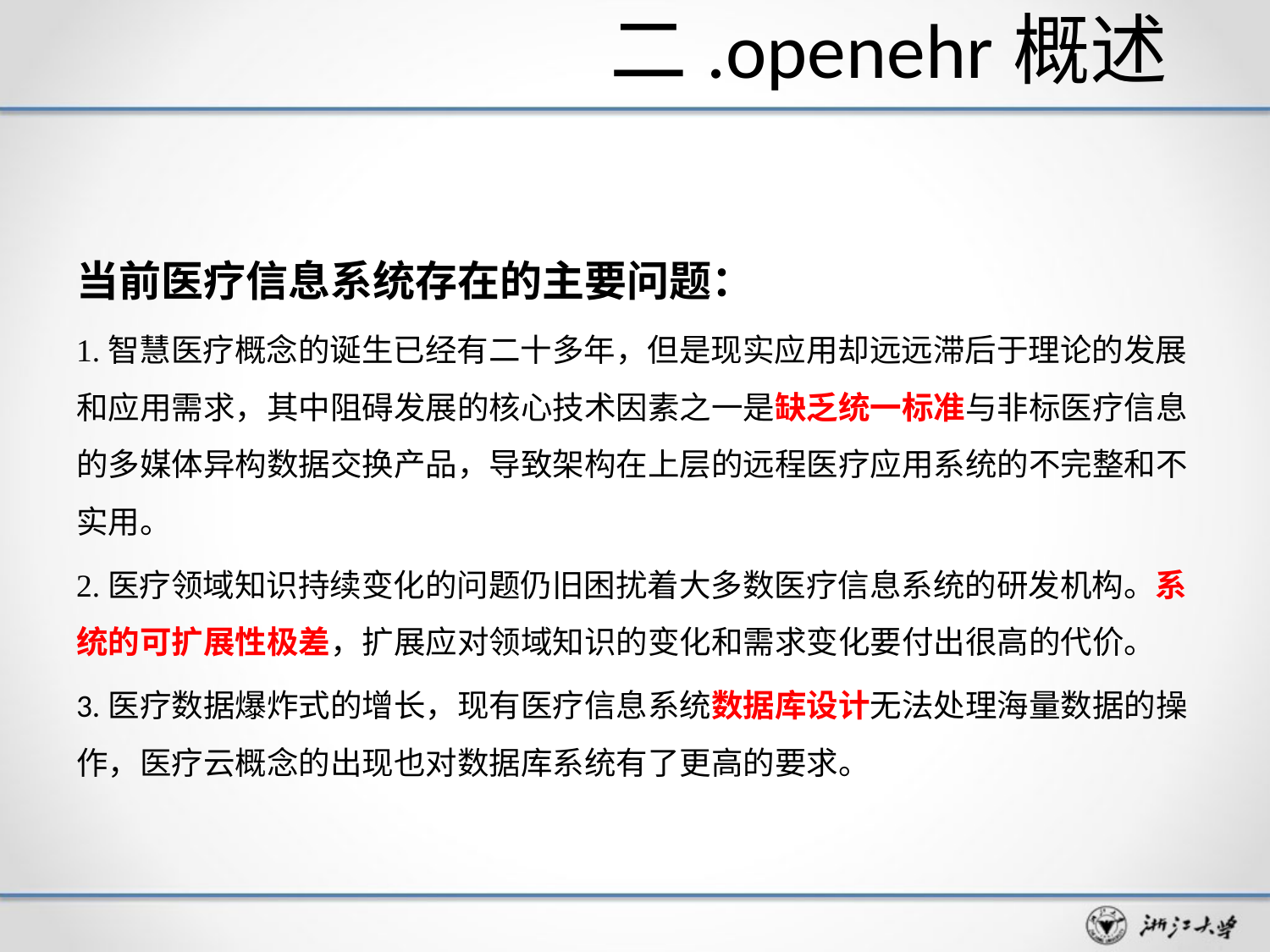

# 二.openehr概述
当前医疗信息系统存在的主要问题：
1.智慧医疗概念的诞生已经有二十多年，但是现实应用却远远滞后于理论的发展和应用需求，其中阻碍发展的核心技术因素之一是缺乏统一标准与非标医疗信息的多媒体异构数据交换产品，导致架构在上层的远程医疗应用系统的不完整和不实用。
2.医疗领域知识持续变化的问题仍旧困扰着大多数医疗信息系统的研发机构。系统的可扩展性极差，扩展应对领域知识的变化和需求变化要付出很高的代价。
3.医疗数据爆炸式的增长，现有医疗信息系统数据库设计无法处理海量数据的操作，医疗云概念的出现也对数据库系统有了更高的要求。